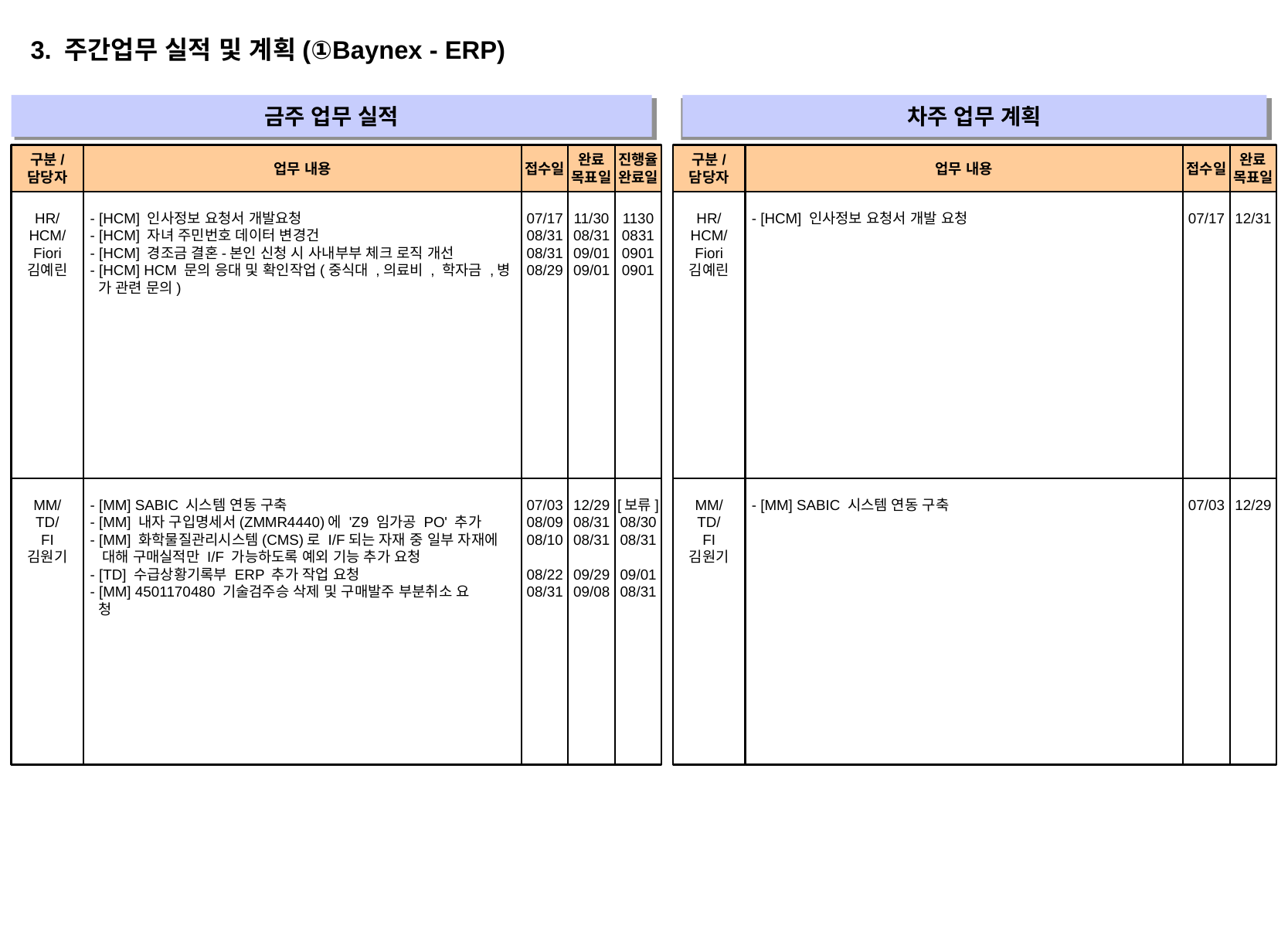

3. 주간업무 실적 및 계획(①Baynex - ERP)
금주 업무 실적
차주 업무 계획
" "
" "
구분/
담당자
업무 내용
접수일
완료
목표일
진행율
완료일
구분/
담당자
업무 내용
접수일
완료
목표일
HR/
HCM/
Fiori
김예린

- [HCM] 인사정보 요청서 개발요청
- [HCM] 자녀 주민번호 데이터 변경건
- [HCM] 경조금 결혼-본인 신청 시 사내부부 체크 로직 개선
- [HCM] HCM 문의 응대 및 확인작업(중식대 ,의료비 , 학자금 ,병
  가 관련 문의)
07/17
08/31
08/31
08/29
11/30
08/31
09/01
09/01
1130
0831
0901
0901
HR/
HCM/
Fiori
김예린

- [HCM] 인사정보 요청서 개발 요청
07/17
12/31
MM/
TD/
FI
김원기

- [MM] SABIC 시스템 연동 구축
- [MM] 내자 구입명세서(ZMMR4440)에 'Z9 임가공 PO' 추가
- [MM] 화학물질관리시스템(CMS)로 I/F되는 자재 중 일부 자재에
   대해 구매실적만 I/F 가능하도록 예외 기능 추가 요청
- [TD] 수급상황기록부 ERP 추가 작업 요청
- [MM] 4501170480 기술검주승 삭제 및 구매발주 부분취소 요
  청
07/03
08/09
08/10
08/22
08/31
12/29
08/31
08/31
09/29
09/08
[보류]
08/30
08/31
09/01
08/31
MM/
TD/
FI
김원기

- [MM] SABIC 시스템 연동 구축
07/03
12/29